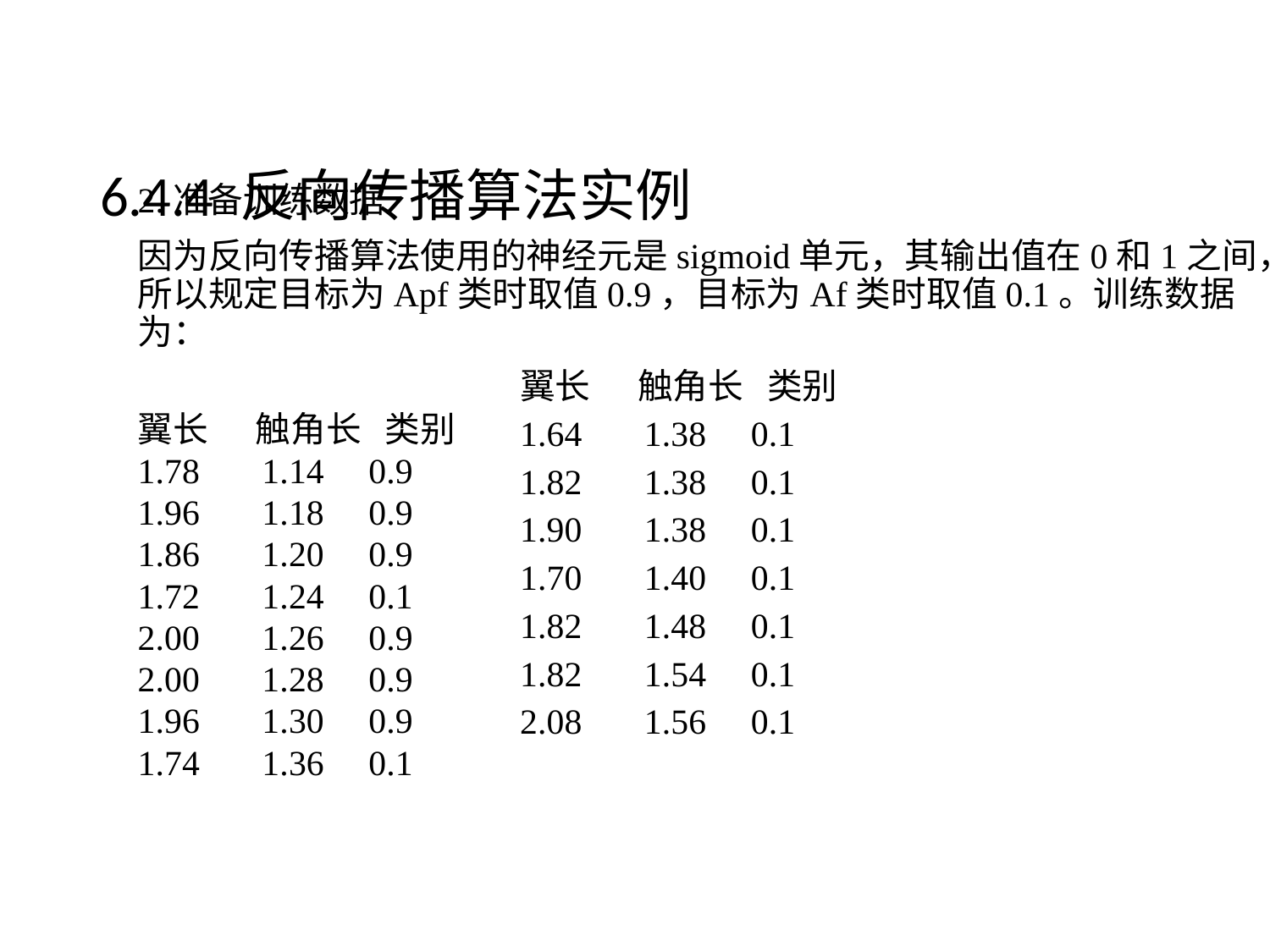

# 6.4.4 反向传播算法实例
2.准备训练数据
因为反向传播算法使用的神经元是sigmoid单元，其输出值在0和1之间，所以规定目标为Apf类时取值0.9，目标为Af类时取值0.1。训练数据为：

翼长      触角长   类别
1.78       1.14     0.9
1.96       1.18     0.9
1.86       1.20     0.9
1.72       1.24     0.1
2.00       1.26     0.9
2.00       1.28     0.9
1.96       1.30     0.9
1.74       1.36     0.1

翼长      触角长   类别
1.64       1.38     0.1
1.82       1.38     0.1
1.90       1.38     0.1
1.70       1.40     0.1
1.82       1.48     0.1
1.82       1.54     0.1
2.08       1.56     0.1